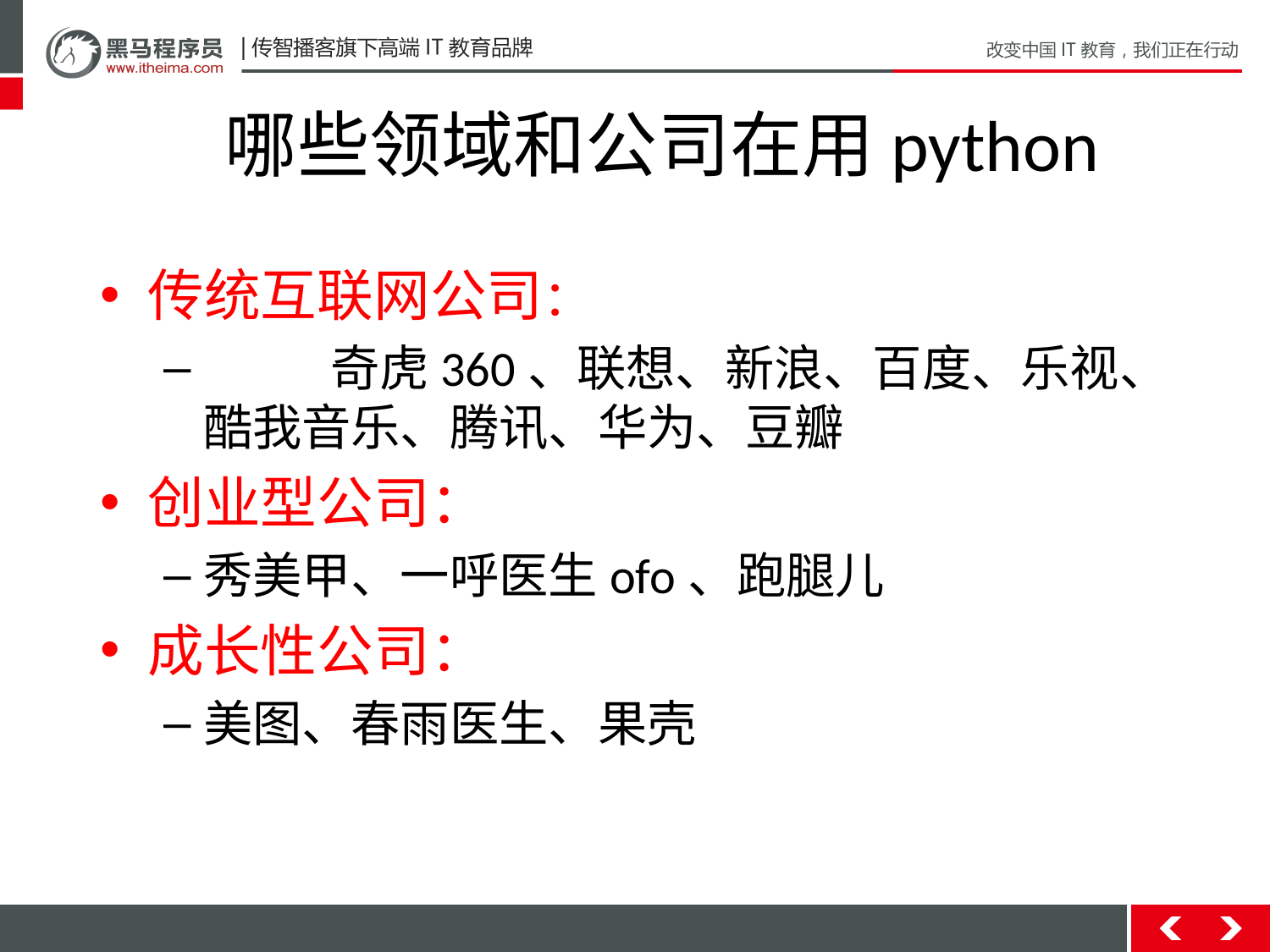

# 哪些领域和公司在用python
传统互联网公司：
	奇虎360、联想、新浪、百度、乐视、 酷我音乐、腾讯、华为、豆瓣
创业型公司：
秀美甲、一呼医生ofo、跑腿儿
成长性公司：
美图、春雨医生、果壳